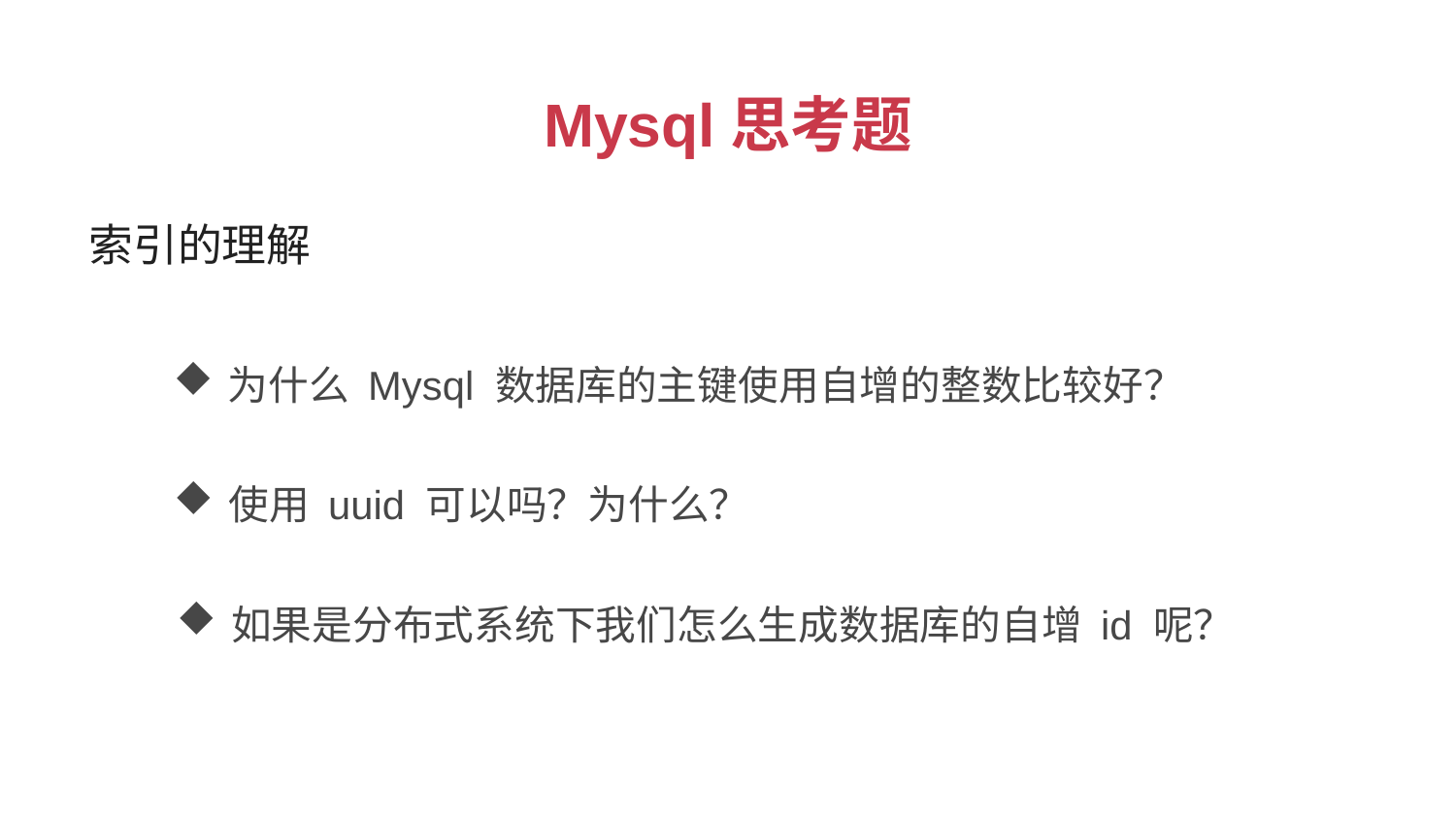

Mysql思考题
索引的理解
为什么 Mysql 数据库的主键使用自增的整数比较好？
使用 uuid 可以吗？为什么？
如果是分布式系统下我们怎么生成数据库的自增 id 呢？